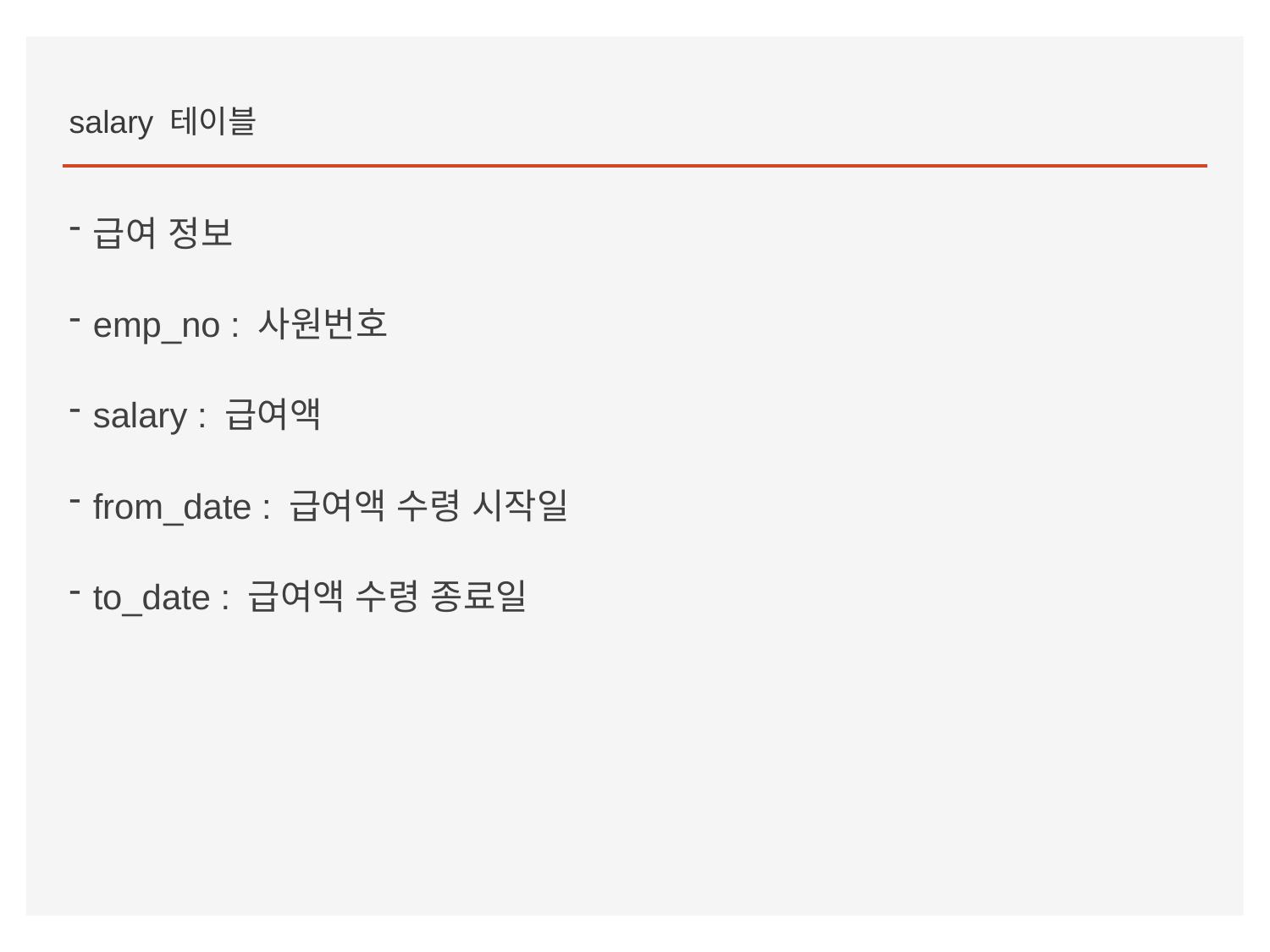

salary 테이블
급여 정보
emp_no : 사원번호
salary : 급여액
from_date : 급여액 수령 시작일
to_date : 급여액 수령 종료일